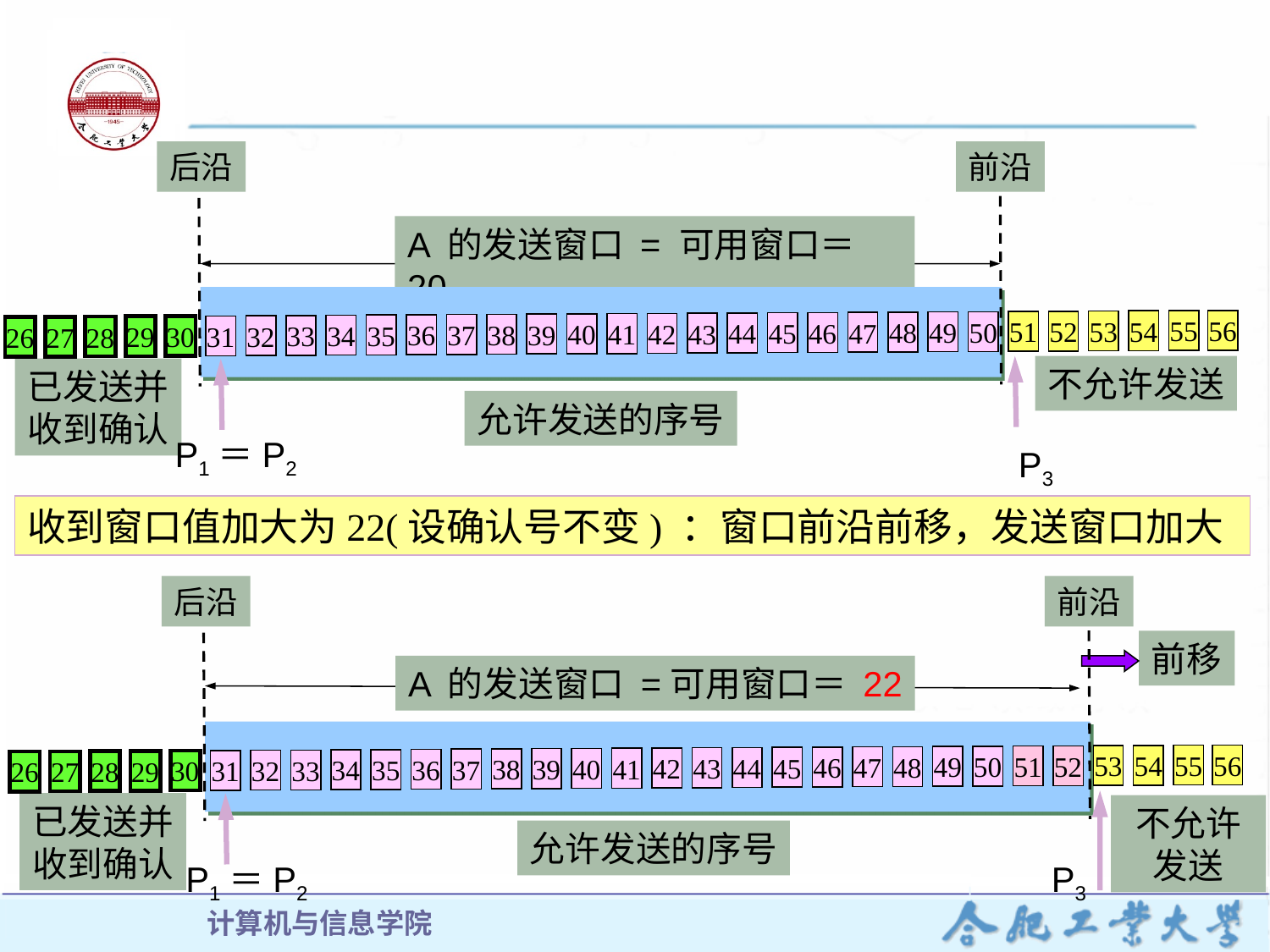

后沿
前沿

A 的发送窗口 = 可用窗口＝20

55
56
54
53
52
51
50
49
48
47
46
45
44
43
42
41
40
39
38
37
36
35
34
33
32
31
30
29
28
27
26

不允许发送
已发送并
收到确认

允许发送的序号
P1＝P2
P3
收到窗口值加大为22(设确认号不变) ：窗口前沿前移，发送窗口加大
后沿
前沿

A 的发送窗口 =可用窗口＝ 22

55
56
54
53
52
51
50
49
48
47
46
45
44
43
42
41
40
39
38
37
36
35
34
33
32
31
30
29
28
27
26

已发送并
收到确认

不允许发送
允许发送的序号
P1＝P2
P3
前移